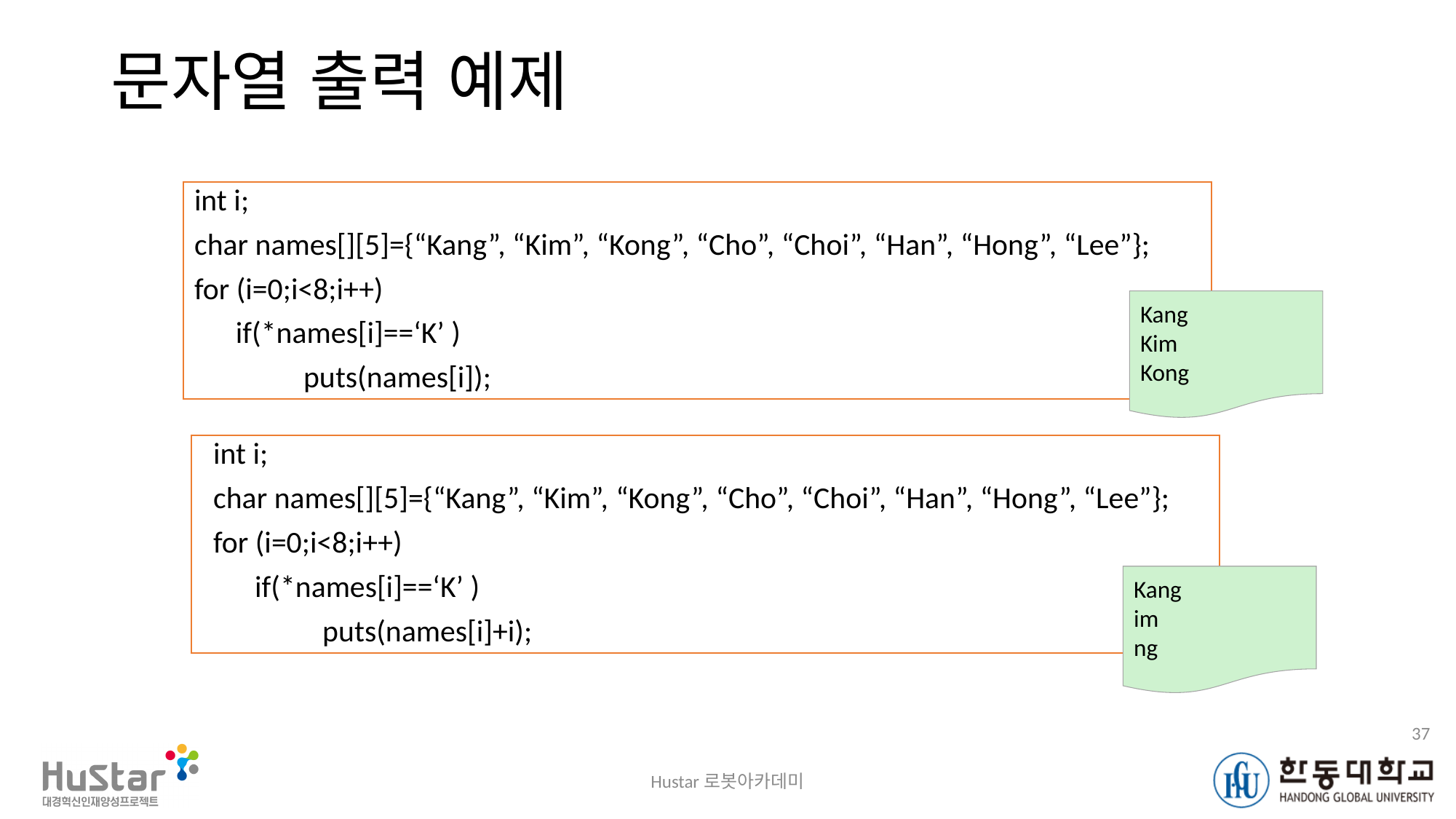

# 문자열 출력 예제
int i;
char names[][5]={“Kang”, “Kim”, “Kong”, “Cho”, “Choi”, “Han”, “Hong”, “Lee”};
for (i=0;i<8;i++)
      if(*names[i]==‘K’ )
 	puts(names[i]);
Kang
Kim
Kong
int i;
char names[][5]={“Kang”, “Kim”, “Kong”, “Cho”, “Choi”, “Han”, “Hong”, “Lee”};
for (i=0;i<8;i++)
      if(*names[i]==‘K’ )
 	puts(names[i]+i);
Kang
im
ng
37
Hustar로봇아카데미